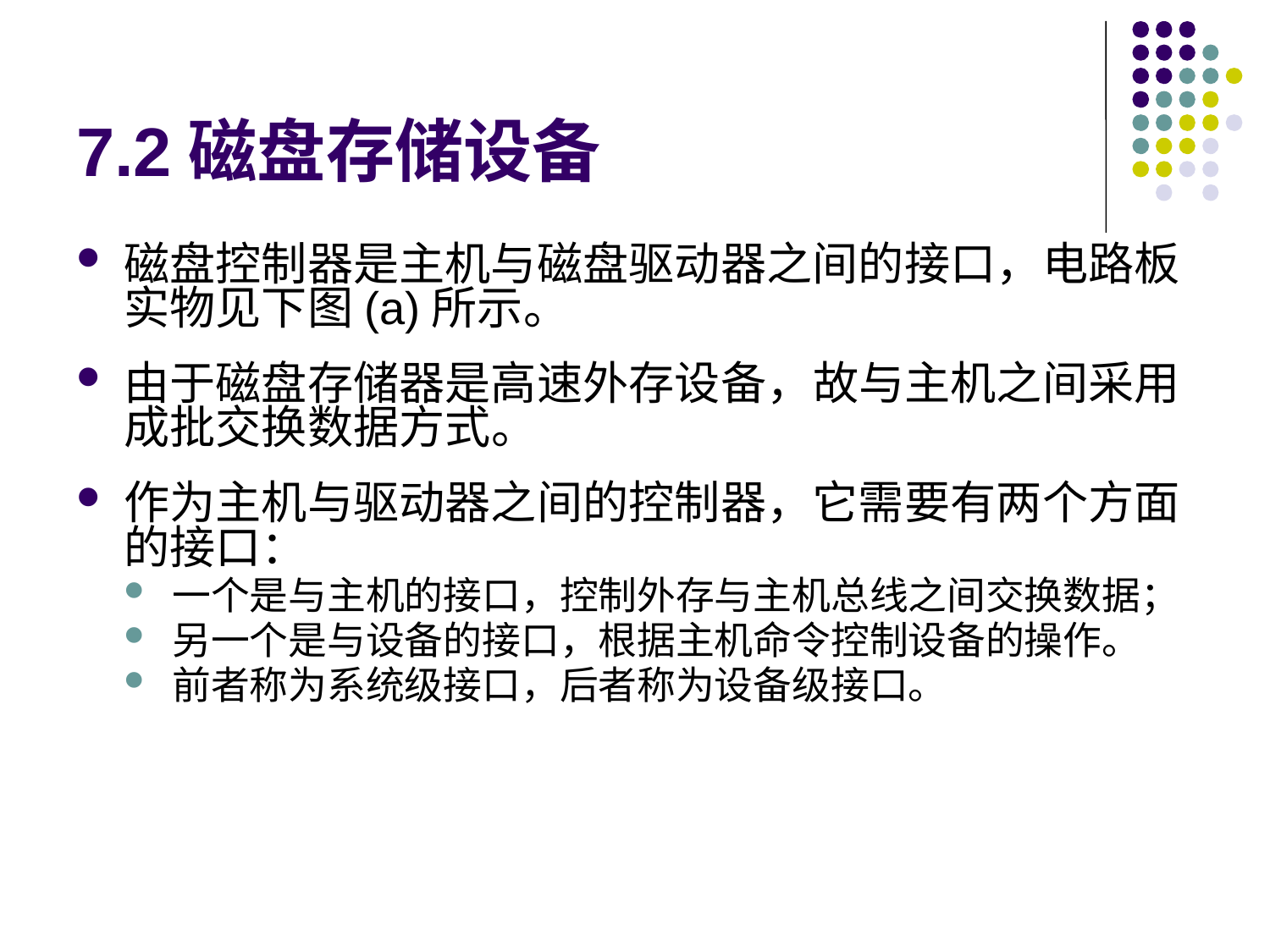

# 7.2磁盘存储设备
磁盘控制器是主机与磁盘驱动器之间的接口，电路板实物见下图(a)所示。
由于磁盘存储器是高速外存设备，故与主机之间采用成批交换数据方式。
作为主机与驱动器之间的控制器，它需要有两个方面的接口：
一个是与主机的接口，控制外存与主机总线之间交换数据；
另一个是与设备的接口，根据主机命令控制设备的操作。
前者称为系统级接口，后者称为设备级接口。

21